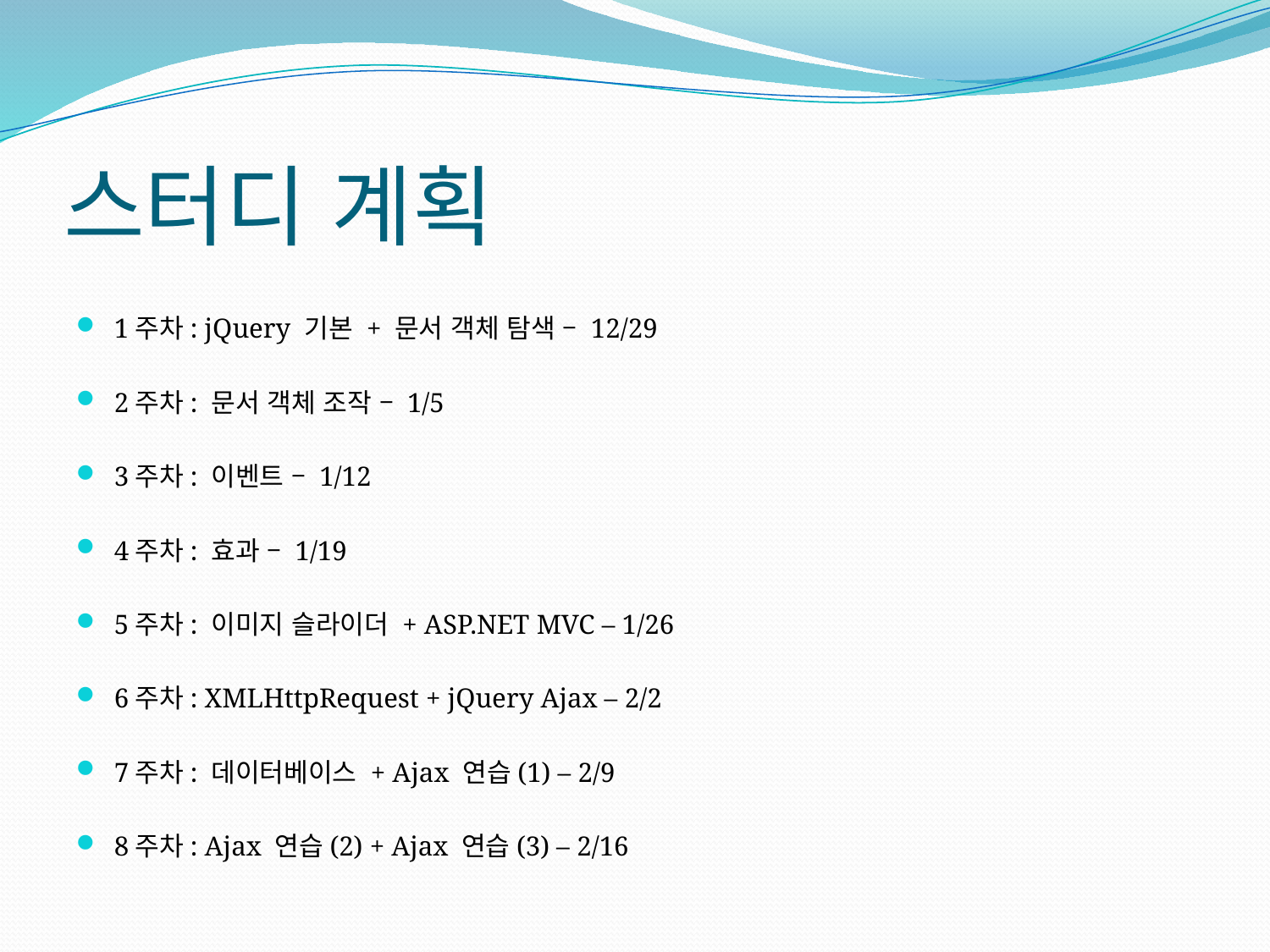

# 스터디 계획

1주차: jQuery 기본 + 문서 객체 탐색 – 12/29

2주차: 문서 객체 조작 – 1/5

3주차: 이벤트 – 1/12

4주차: 효과 – 1/19

5주차: 이미지 슬라이더 + ASP.NET MVC – 1/26

6주차: XMLHttpRequest + jQuery Ajax – 2/2

7주차: 데이터베이스 + Ajax 연습(1) – 2/9

8주차: Ajax 연습(2) + Ajax 연습(3) – 2/16